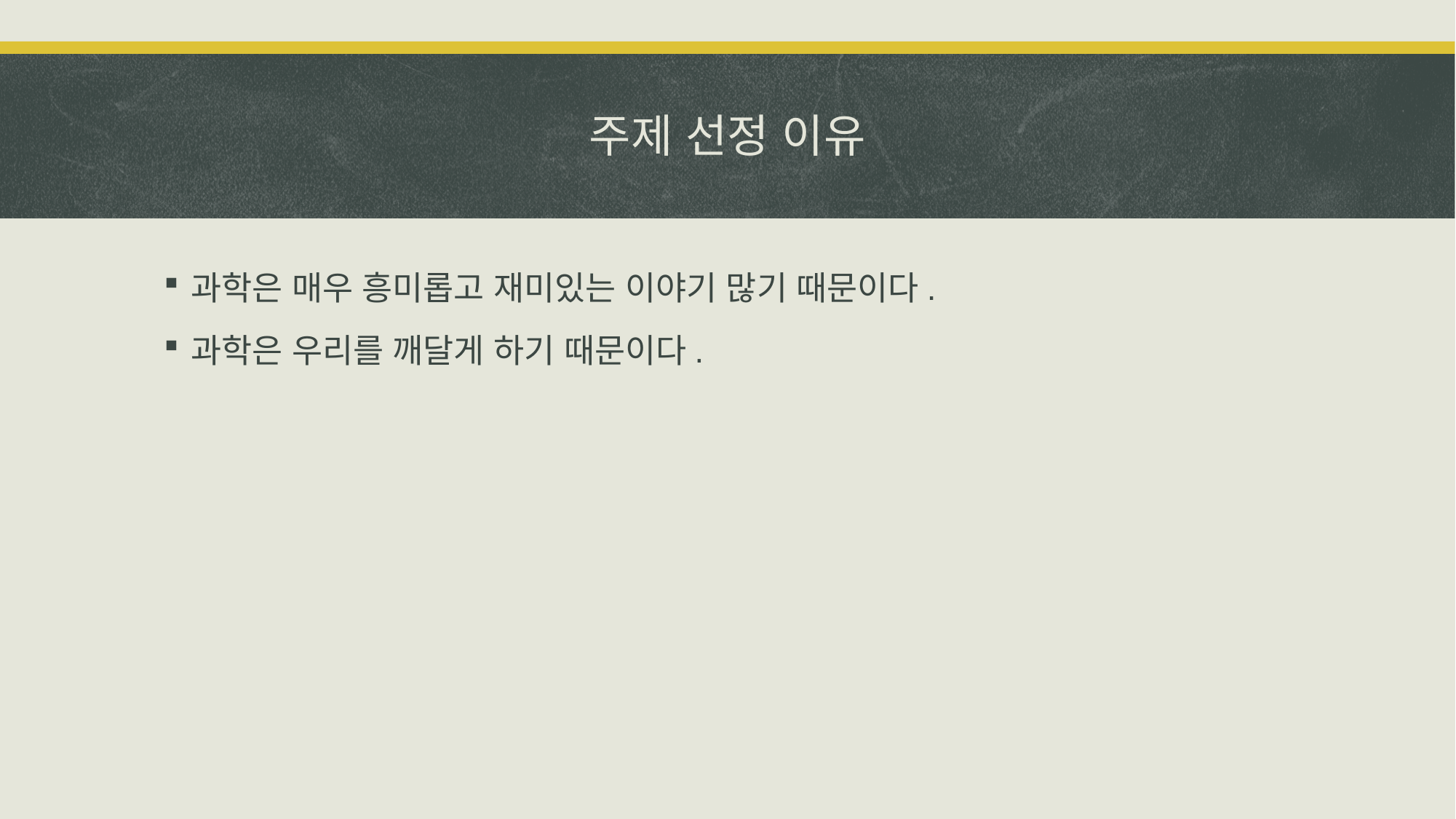

# 주제 선정 이유
과학은 매우 흥미롭고 재미있는 이야기 많기 때문이다.
과학은 우리를 깨달게 하기 때문이다.